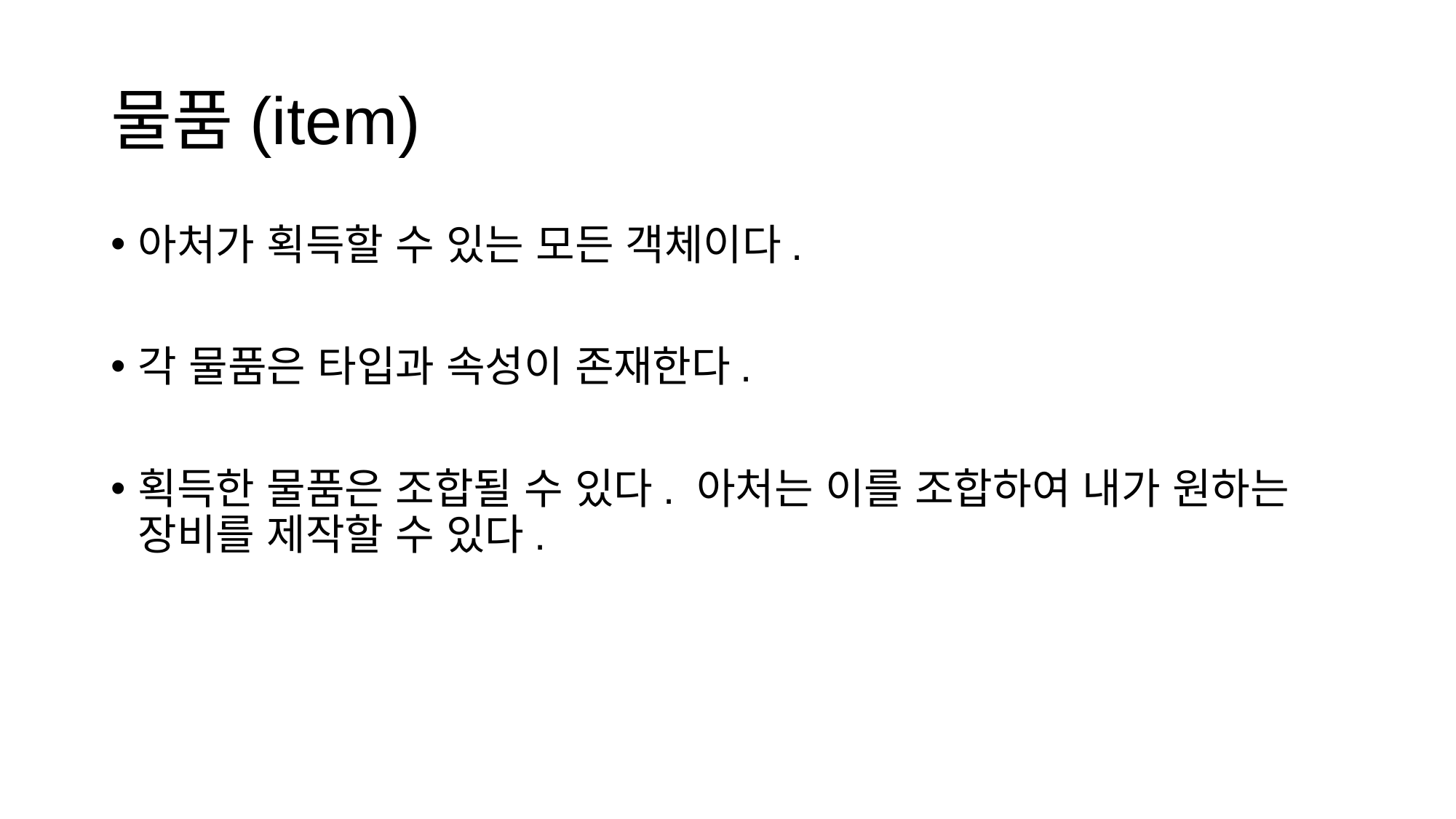

# 물품(item)
아처가 획득할 수 있는 모든 객체이다.

각 물품은 타입과 속성이 존재한다.

획득한 물품은 조합될 수 있다. 아처는 이를 조합하여 내가 원하는 장비를 제작할 수 있다.